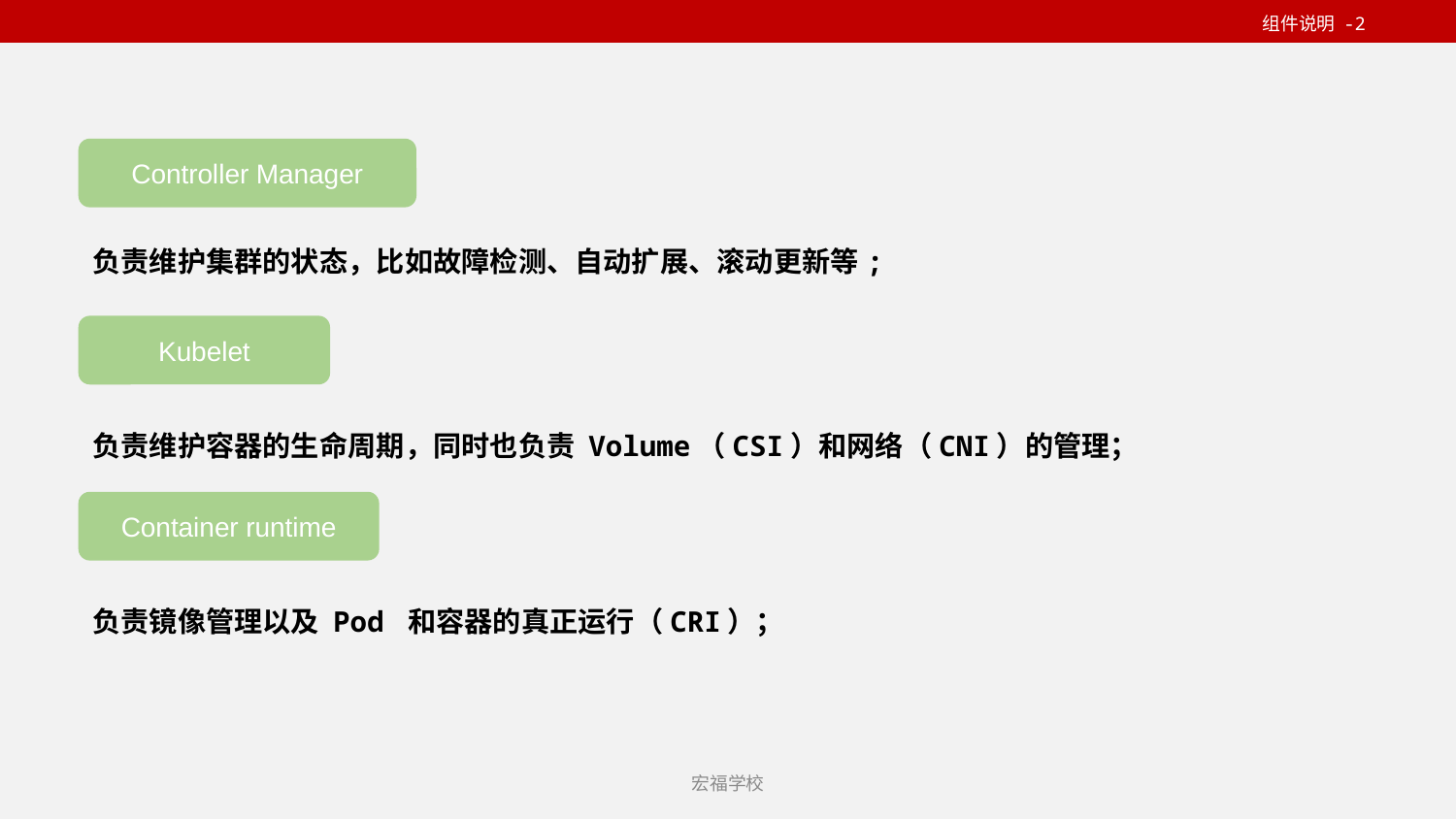

组件说明 -2
Controller Manager
负责维护集群的状态，比如故障检测、自动扩展、滚动更新等;
Kubelet
负责维护容器的生命周期，同时也负责 Volume（CSI）和网络（CNI）的管理；
Container runtime
负责镜像管理以及 Pod 和容器的真正运行（CRI）；
11
宏福学校